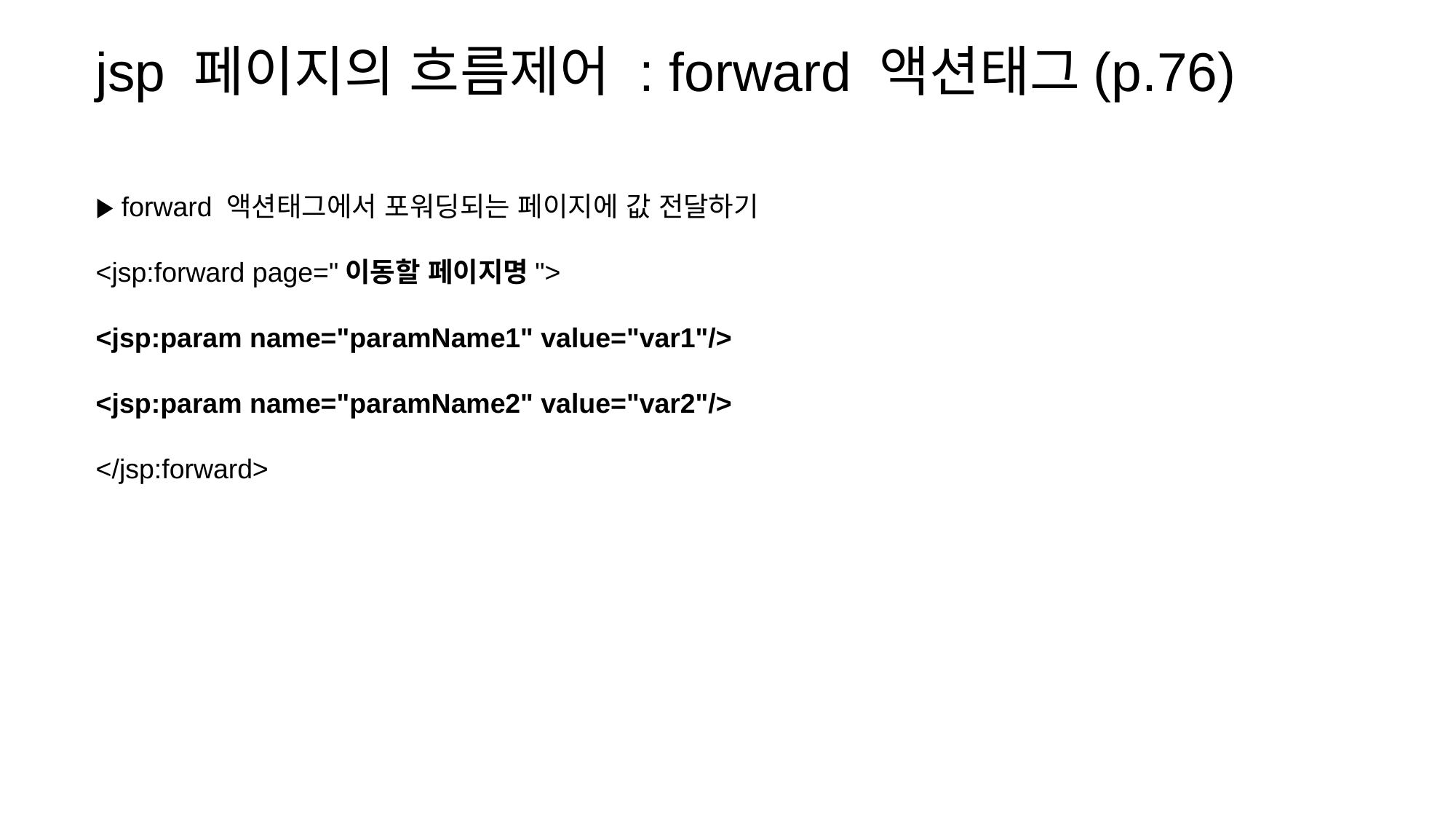

jsp 페이지의 흐름제어 : forward 액션태그(p.76)
▶ forward 액션태그에서 포워딩되는 페이지에 값 전달하기
<jsp:forward page="이동할 페이지명">
<jsp:param name="paramName1" value="var1"/>
<jsp:param name="paramName2" value="var2"/>
</jsp:forward>